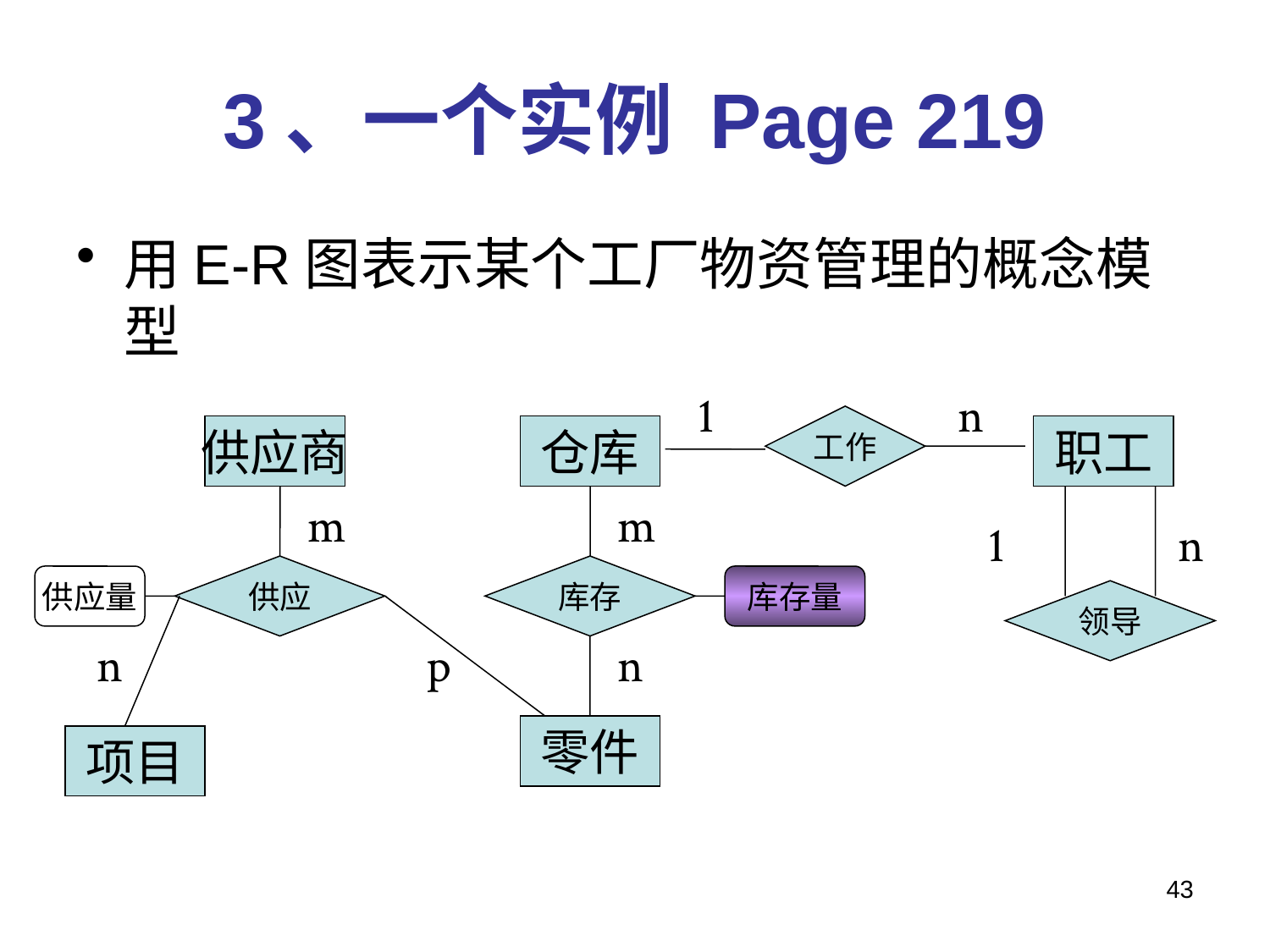

# 3、一个实例 Page 219
用E-R图表示某个工厂物资管理的概念模型

1
n
工作
职工

供应商

m
供应
供应量

n
p
项目
仓库

m
库存
n

零件
库存量

1
n
领导
43